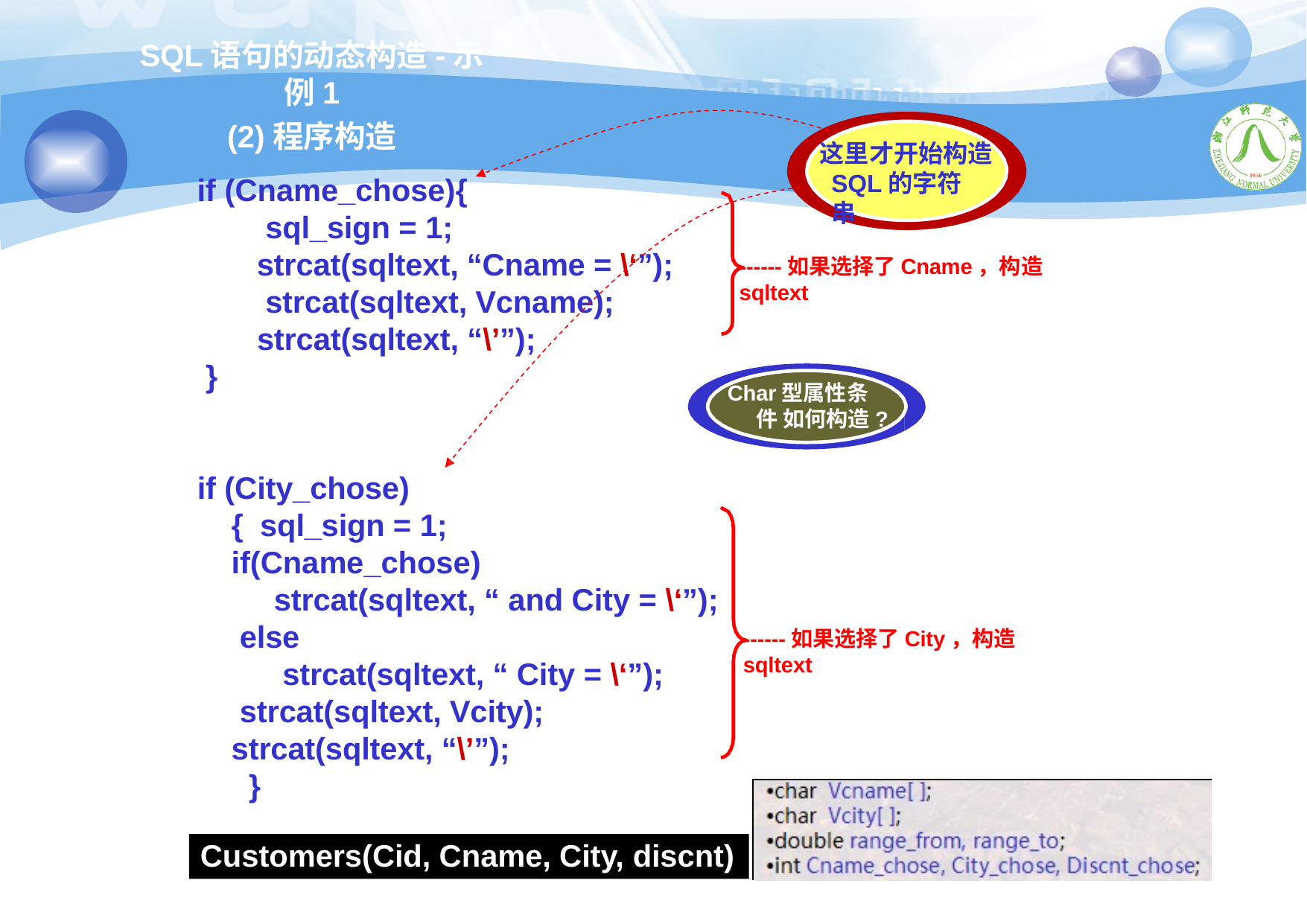

# SQL语句的动态构造-示例1
(2)程序构造

这里才开始构造
SQL的字符串
if (Cname_chose){  sql_sign = 1;
strcat(sqltext, “Cname = \‘”);  strcat(sqltext, Vcname);  strcat(sqltext, “\’”);
}

------如果选择了Cname，构造sqltext

Char型属性条件 如何构造?
if (City_chose){  sql_sign = 1;  if(Cname_chose)
strcat(sqltext, “ and City = \‘”);  else
strcat(sqltext, “ City = \‘”);  strcat(sqltext, Vcity);  strcat(sqltext, “\’”);
}

------如果选择了City，构造sqltext

Customers(Cid, Cname, City, discnt)